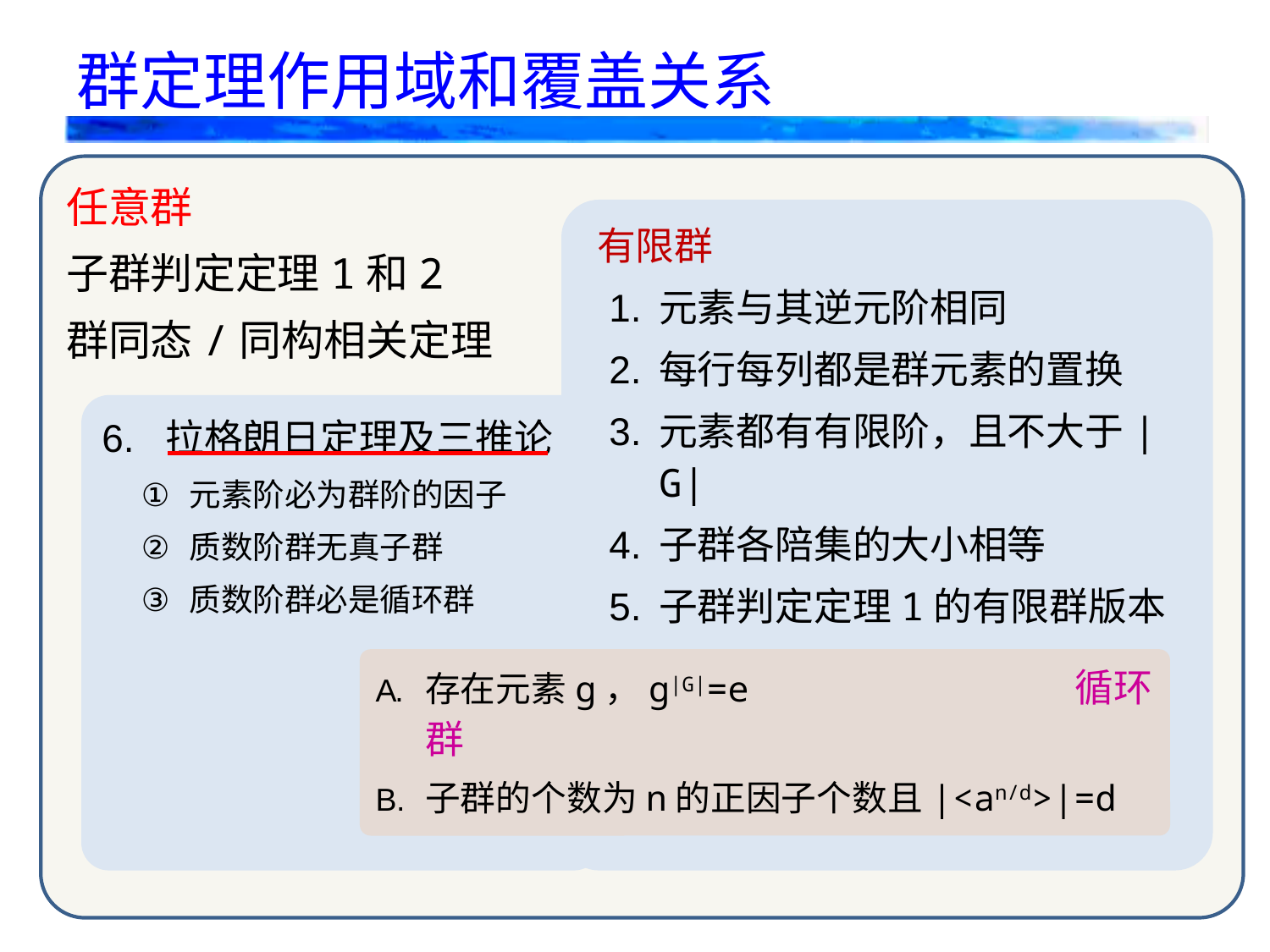

# 群定理作用域和覆盖关系
任意群
子群判定定理1和2
群同态/同构相关定理
有限群
元素与其逆元阶相同
每行每列都是群元素的置换
元素都有有限阶，且不大于|G|
子群各陪集的大小相等
子群判定定理1的有限群版本
拉格朗日定理及三推论
元素阶必为群阶的因子
质数阶群无真子群
质数阶群必是循环群
存在元素g，g|G|=e               循环群
子群的个数为n的正因子个数且|<an/d>|=d